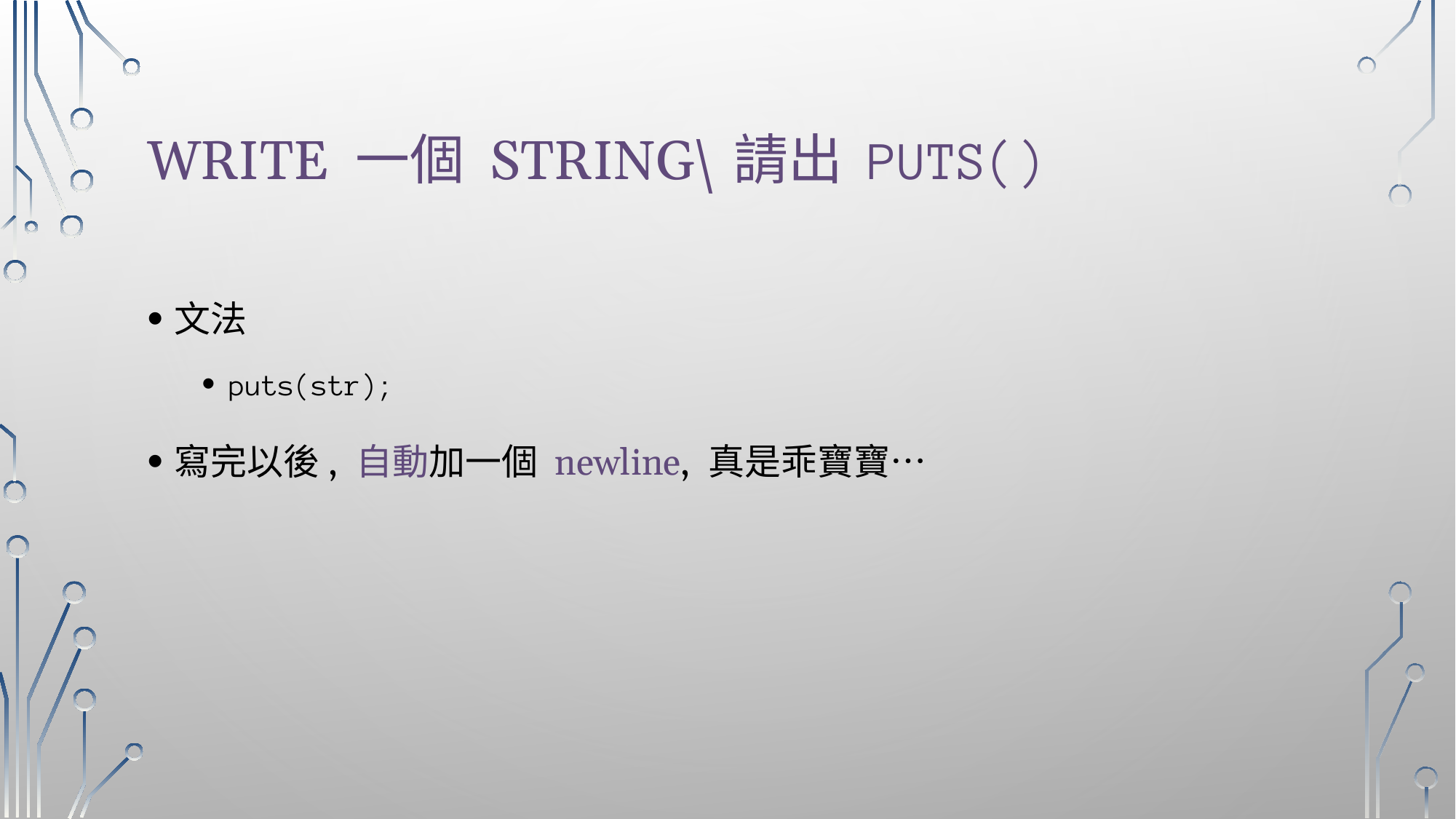

# Write 一個 string\請出 puts()
文法
puts(str);
寫完以後, 自動加一個 newline, 真是乖寶寶…